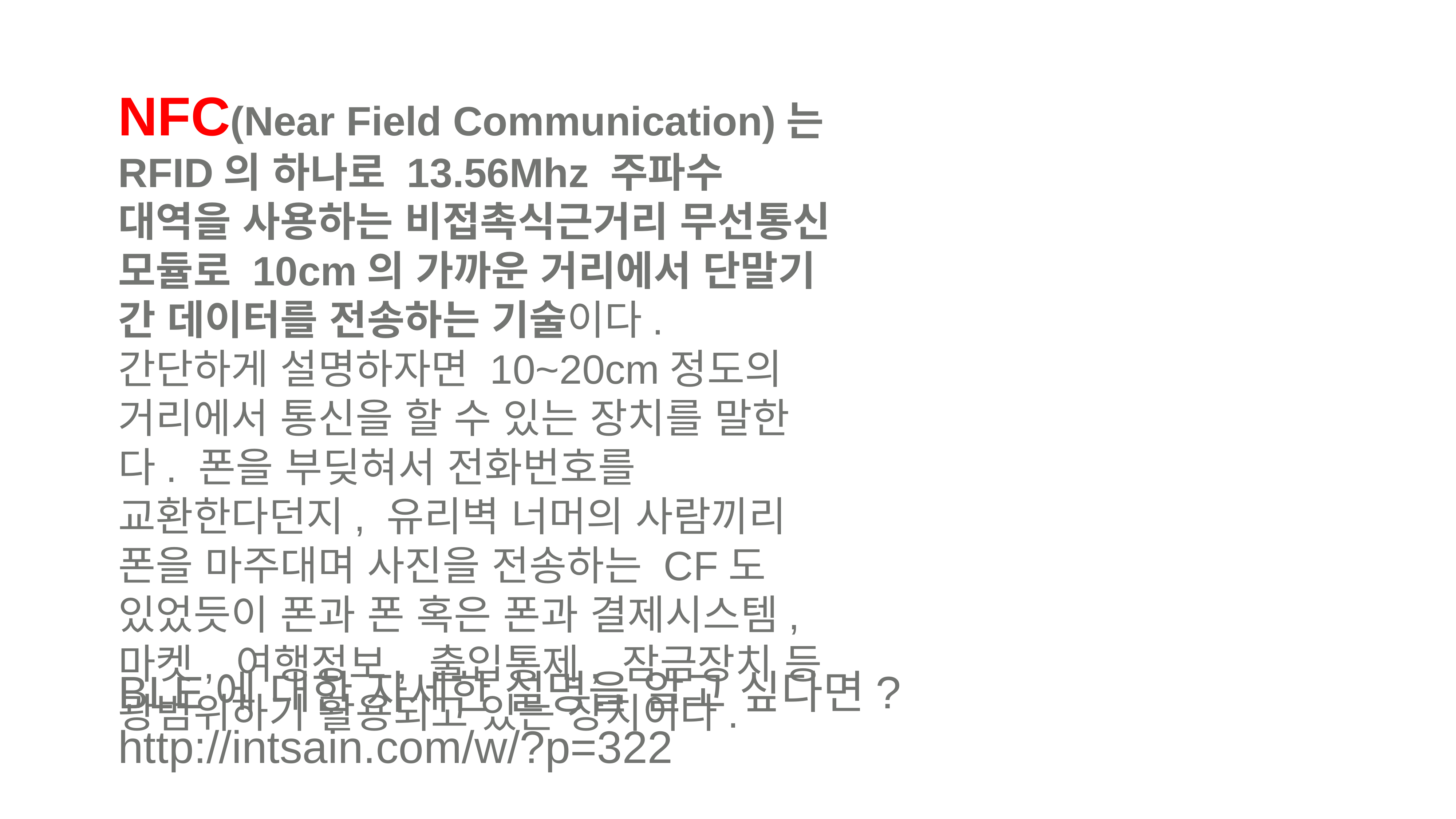

NFC(Near Field Communication)는 RFID의 하나로 13.56Mhz 주파수 대역을 사용하는 비접촉식근거리 무선통신 모듈로 10cm의 가까운 거리에서 단말기 간 데이터를 전송하는 기술이다. 간단하게 설명하자면 10~20cm정도의 거리에서 통신을 할 수 있는 장치를 말한다. 폰을 부딪혀서 전화번호를 교환한다던지, 유리벽 너머의 사람끼리 폰을 마주대며 사진을 전송하는 CF도 있었듯이 폰과 폰 혹은 폰과 결제시스템, 마켓, 여행정보, 출입통제, 잠금장치 등 광범위하기 활용되고 있는 장치이다.
BLE에 대한 자세한 설명을 알고 싶다면?
http://intsain.com/w/?p=322